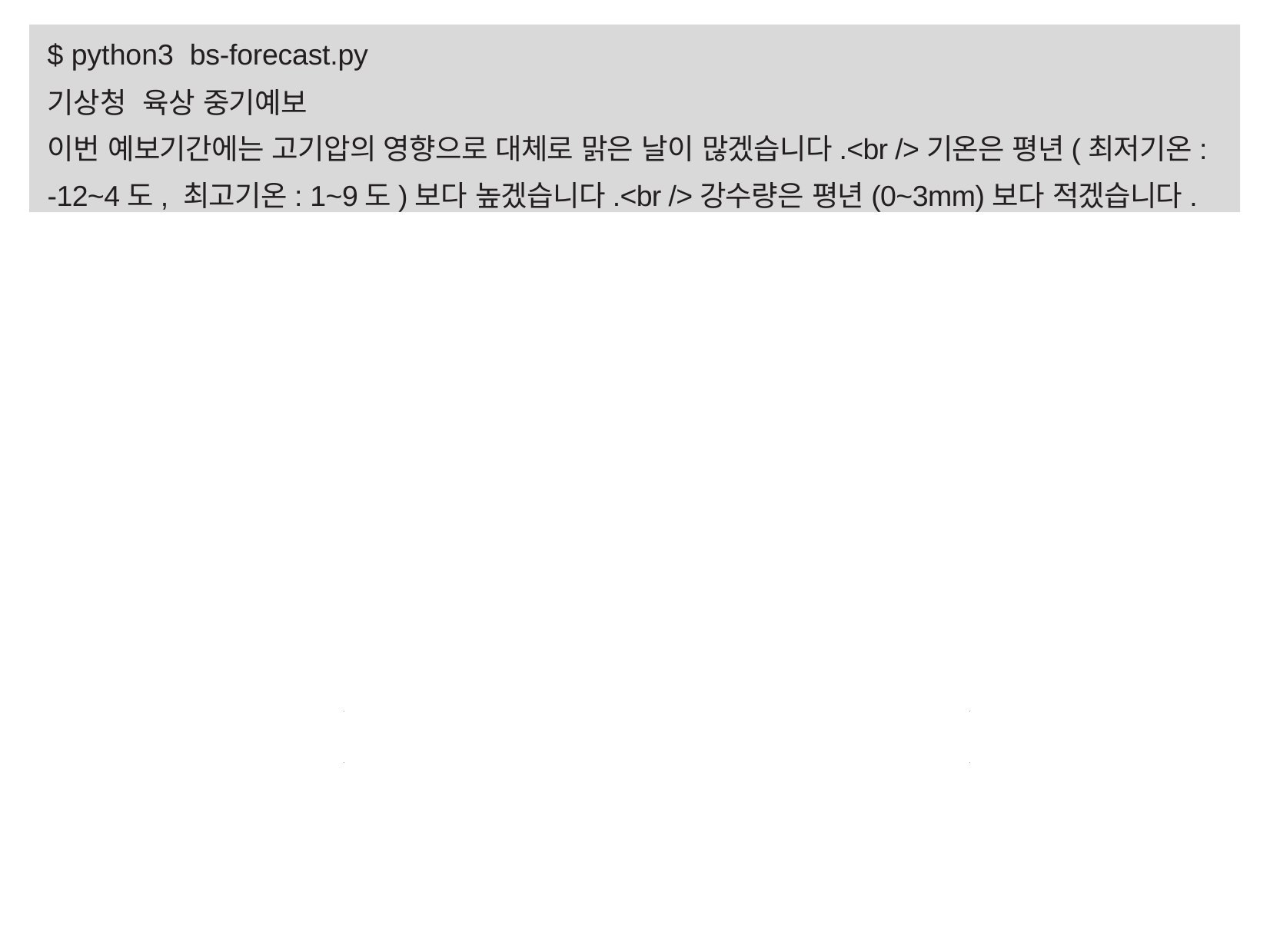

$ python3  bs-forecast.py
기상청  육상 중기예보
이번 예보기간에는 고기압의 영향으로 대체로 맑은 날이 많겠습니다.<br />기온은 평년(최저기온:  -12~4도, 최고기온: 1~9도)보다 높겠습니다.<br />강수량은 평년(0~3mm)보다 적겠습니다.